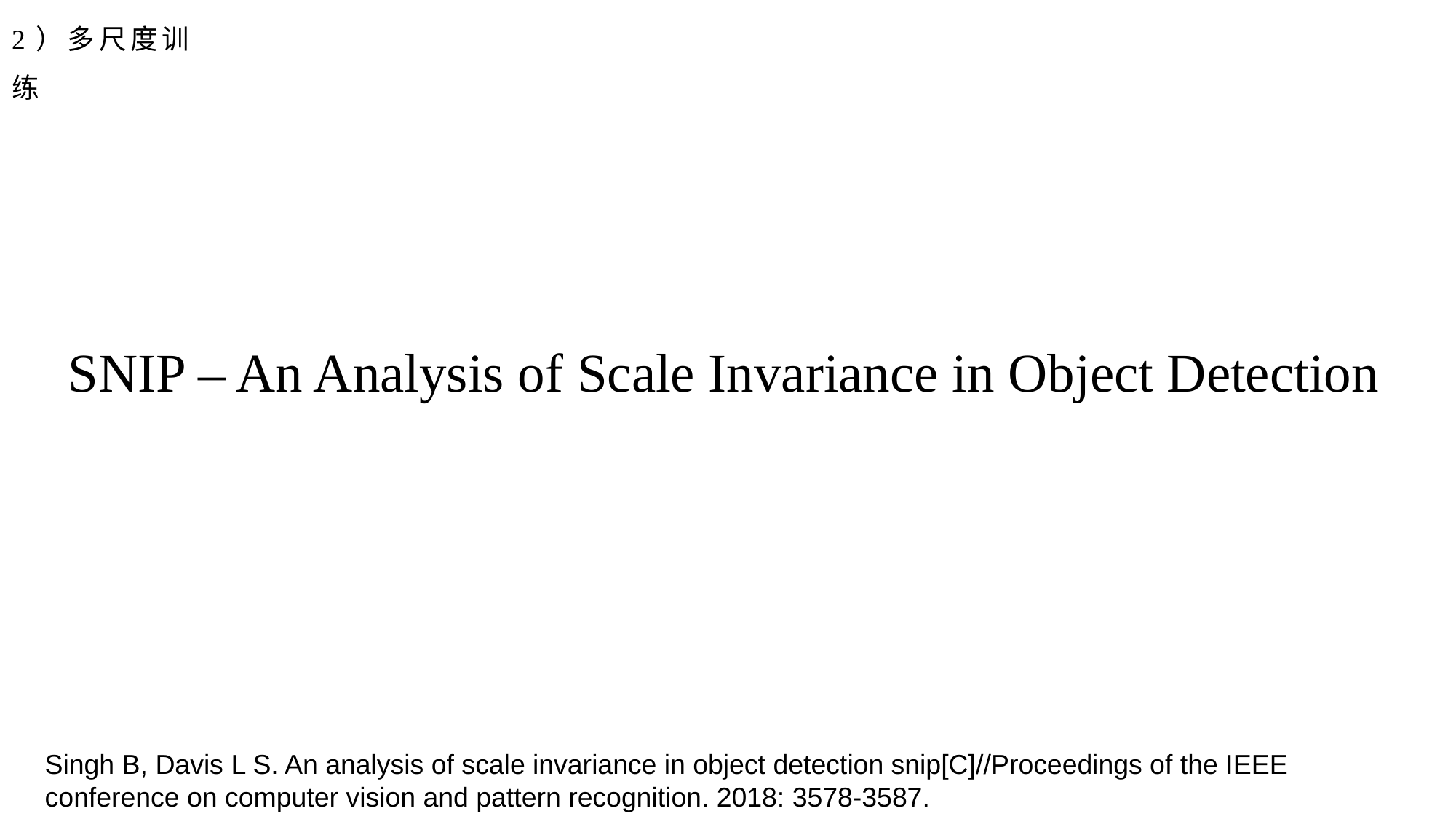

2）多尺度训练
SNIP – An Analysis of Scale Invariance in Object Detection
Singh B, Davis L S. An analysis of scale invariance in object detection snip[C]//Proceedings of the IEEE conference on computer vision and pattern recognition. 2018: 3578-3587.